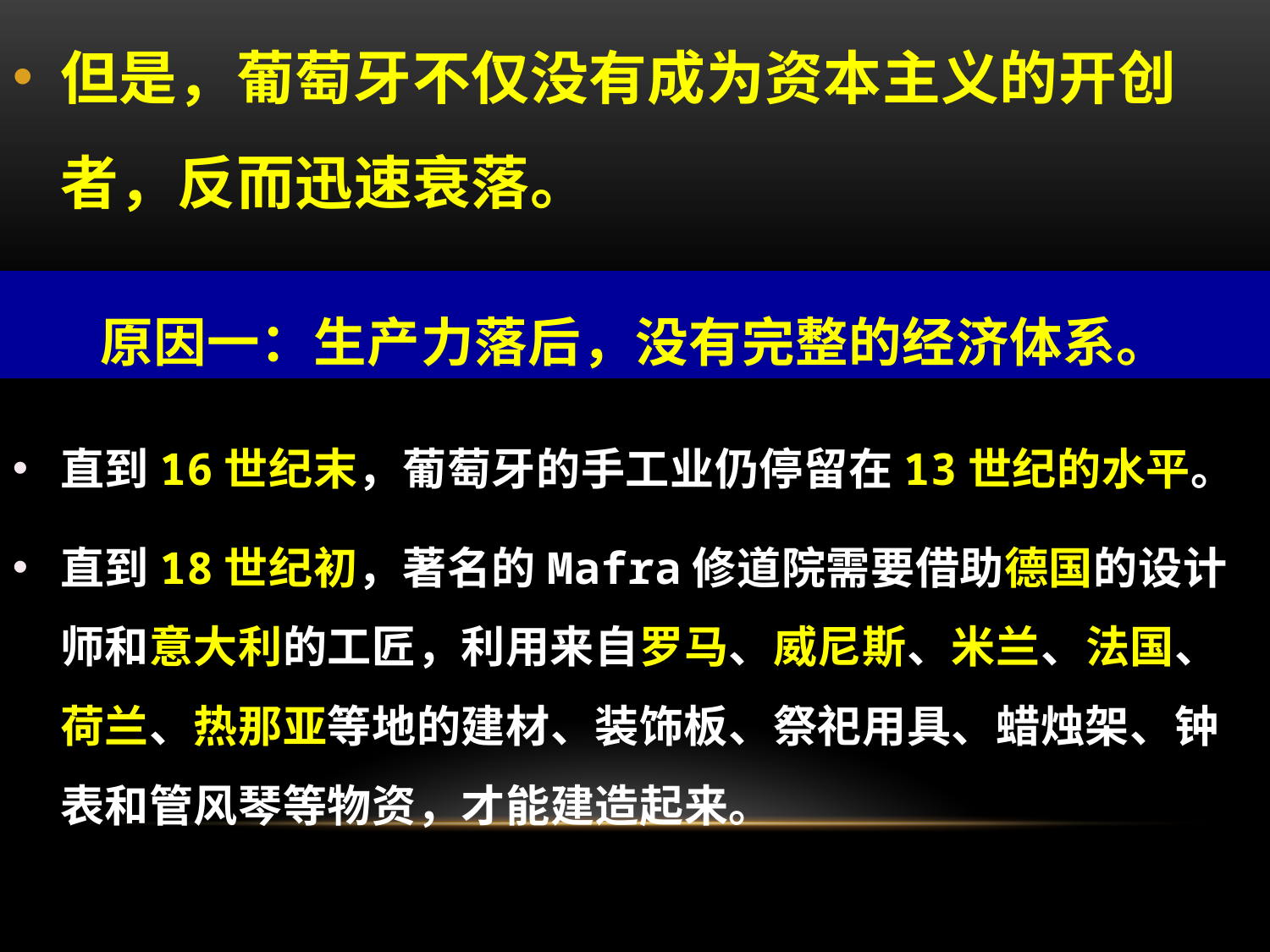

但是，葡萄牙不仅没有成为资本主义的开创者，反而迅速衰落。
原因一：生产力落后，没有完整的经济体系。
直到16世纪末，葡萄牙的手工业仍停留在13世纪的水平。
直到18世纪初，著名的Mafra修道院需要借助德国的设计师和意大利的工匠，利用来自罗马、威尼斯、米兰、法国、荷兰、热那亚等地的建材、装饰板、祭祀用具、蜡烛架、钟表和管风琴等物资，才能建造起来。